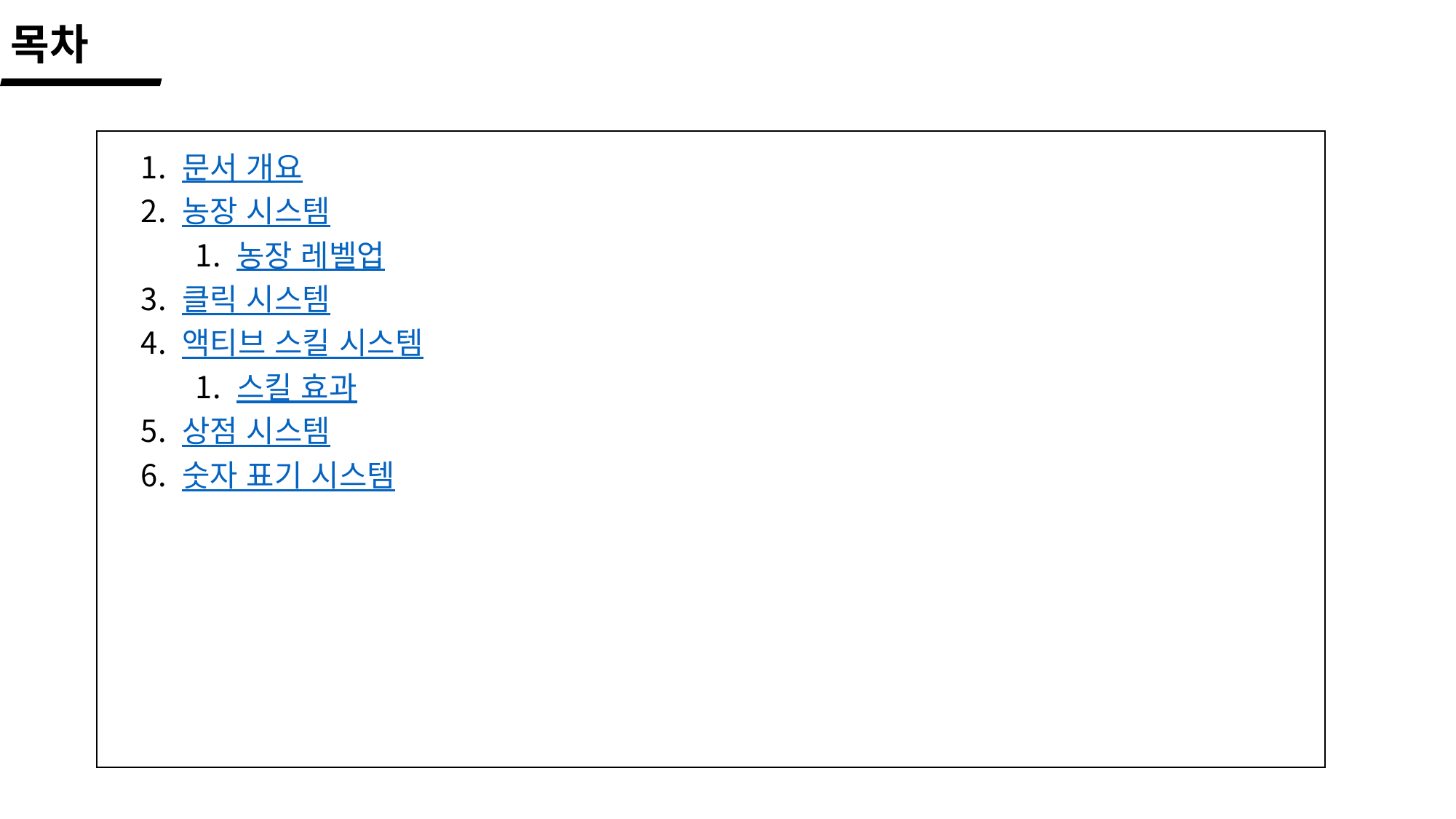

목차

문서 개요
농장 시스템
농장 레벨업
클릭 시스템
액티브 스킬 시스템
스킬 효과
상점 시스템
숫자 표기 시스템